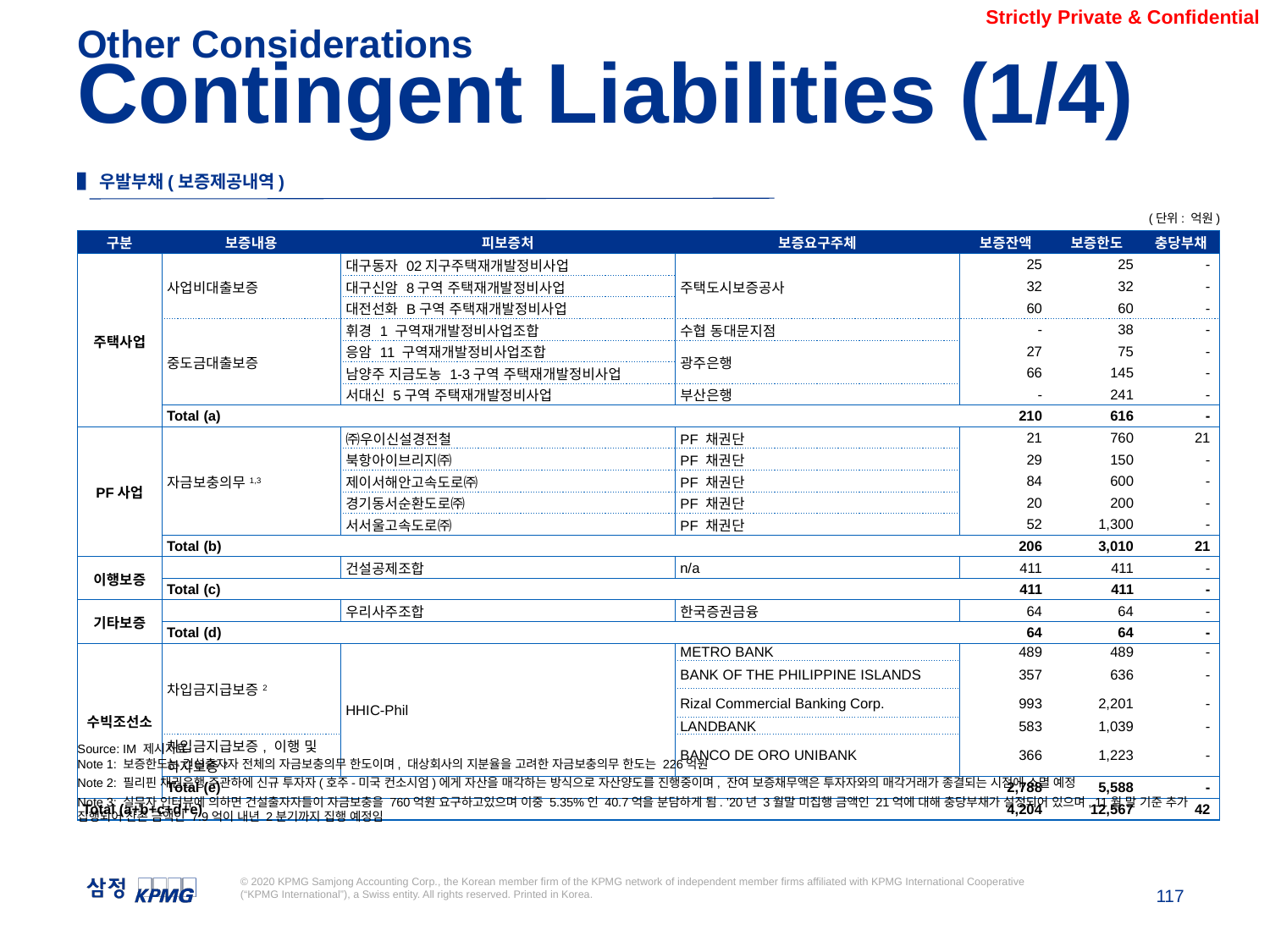

Other Considerations
Contingent Liabilities (1/4)
▌우발부채(보증제공내역)

(단위: 억원)
| 구분 | 보증내용 | 피보증처 | 보증요구주체 | 보증잔액 | 보증한도 | 충당부채 |
| --- | --- | --- | --- | --- | --- | --- |
| 주택사업 | 사업비대출보증 | 대구동자 02지구주택재개발정비사업 | 주택도시보증공사 | 25 | 25 | - |
|  |  | 대구신암 8구역 주택재개발정비사업 |  | 32 | 32 | - |
|  |  | 대전선화 B구역 주택재개발정비사업 |  | 60 | 60 | - |
|  | 중도금대출보증 | 휘경 1 구역재개발정비사업조합 | 수협 동대문지점 | - | 38 | - |
|  |  | 응암 11 구역재개발정비사업조합 | 광주은행 | 27 | 75 | - |
|  |  | 남양주 지금도농 1-3구역 주택재개발정비사업 |  | 66 | 145 | - |
|  |  | 서대신 5구역 주택재개발정비사업 | 부산은행 | - | 241 | - |
|  | Total (a) |  |  | 210 | 616 | - |
| PF사업 | 자금보충의무1,3 | ㈜우이신설경전철 | PF 채권단 | 21 | 760 | 21 |
|  |  | 북항아이브리지㈜ | PF 채권단 | 29 | 150 | - |
|  |  | 제이서해안고속도로㈜ | PF 채권단 | 84 | 600 | - |
|  |  | 경기동서순환도로㈜ | PF 채권단 | 20 | 200 | - |
|  |  | 서서울고속도로㈜ | PF 채권단 | 52 | 1,300 | - |
|  | Total (b) |  |  | 206 | 3,010 | 21 |
| 이행보증 |  | 건설공제조합 | n/a | 411 | 411 | - |
|  | Total (c) |  |  | 411 | 411 | - |
| 기타보증 |  | 우리사주조합 | 한국증권금융 | 64 | 64 | - |
|  | Total (d) |  |  | 64 | 64 | - |
| 수빅조선소 | 차입금지급보증2 | HHIC-Phil | METRO BANK | 489 | 489 | - |
|  |  |  | BANK OF THE PHILIPPINE ISLANDS | 357 | 636 | - |
|  |  |  | Rizal Commercial Banking Corp. | 993 | 2,201 | - |
|  |  |  | LANDBANK | 583 | 1,039 | - |
|  | 차입금지급보증, 이행 및 하자보증2 |  | BANCO DE ORO UNIBANK | 366 | 1,223 | - |
|  | Total (e) |  |  | 2,788 | 5,588 | - |
| Total (a+b+c+d+e) |  |  |  | 4,204 | 12,567 | 42 |
Source: IM 제시자료
Note 1: 보증한도는 건설출자자 전체의 자금보충의무 한도이며, 대상회사의 지분율을 고려한 자금보충의무 한도는 226억원
Note 2: 필리핀 채권은행 주관하에 신규 투자자(호주-미국 컨소시엄)에게 자산을 매각하는 방식으로 자산양도를 진행중이며, 잔여 보증채무액은 투자자와의 매각거래가 종결되는 시점에 소멸 예정
Note 3: 실무자 인터뷰에 의하면 건설출자자들이 자금보충을 760억원 요구하고있으며 이중 5.35%인 40.7억을 분담하게 됨. ’20년 3월말 미집행 금액인 21억에 대해 충당부채가 설정되어 있으며, 11월 말 기준 추가 집행되어 잔존 금액인 7.9억이 내년 2분기까지 집행 예정임